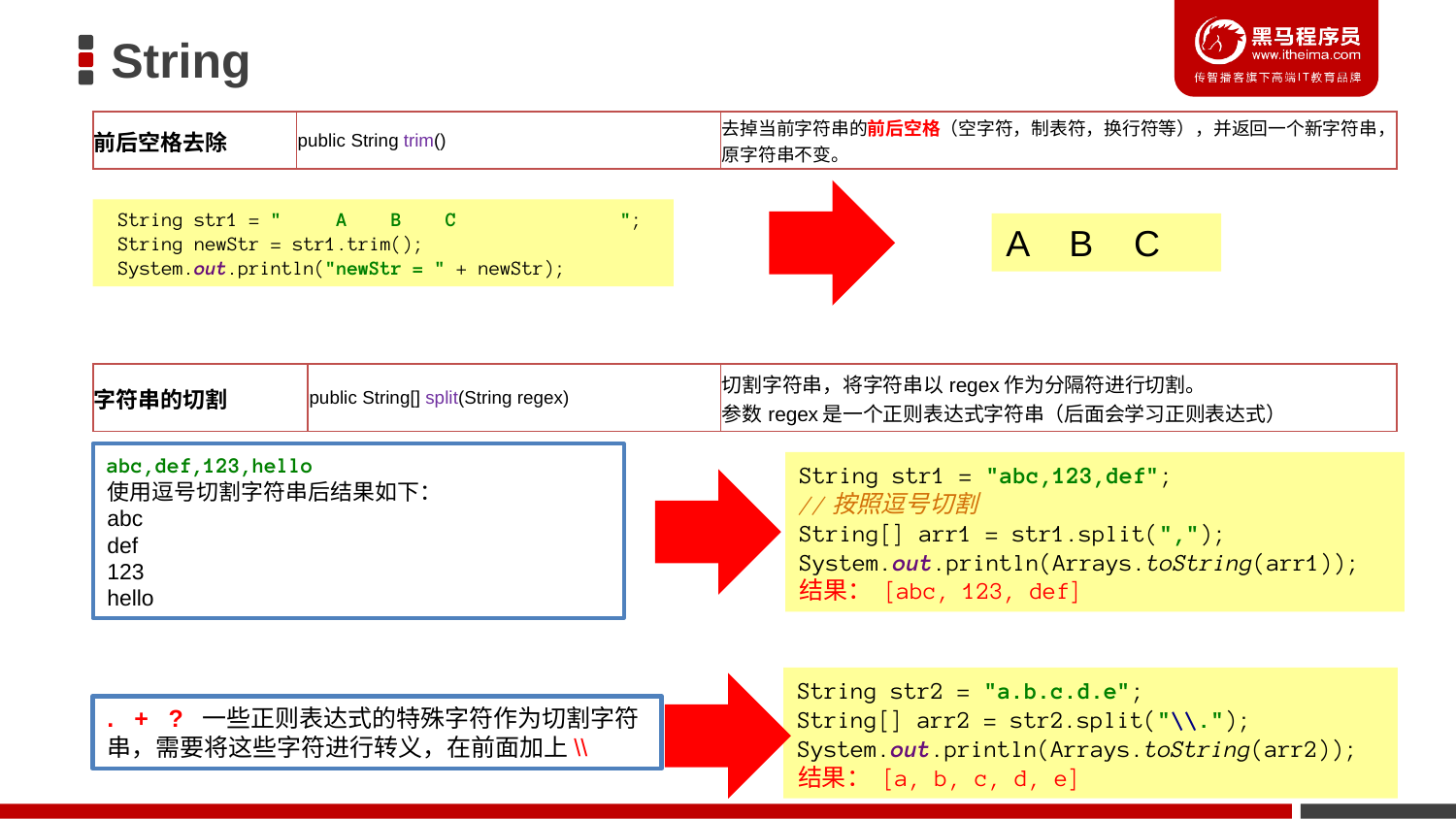

# String
| 前后空格去除 | public String trim() | 去掉当前字符串的前后空格（空字符，制表符，换行符等），并返回一个新字符串，原字符串不变。 |
| --- | --- | --- |

 String str1 = "     A    B    C               ";
 String newStr = str1.trim();
 System.out.println("newStr = " + newStr);
A    B    C
| 字符串的切割 | public String[] split(String regex) | 切割字符串，将字符串以regex作为分隔符进行切割。 参数regex是一个正则表达式字符串（后面会学习正则表达式） |
| --- | --- | --- |
abc,def,123,hello
使用逗号切割字符串后结果如下：
abc
def
123
hello
String str1 = "abc,123,def";
//按照逗号切割
String[] arr1 = str1.split(",");
System.out.println(Arrays.toString(arr1));
结果： [abc, 123, def]

String str2 = "a.b.c.d.e";
String[] arr2 = str2.split("\\.");
System.out.println(Arrays.toString(arr2));
结果： [a, b, c, d, e]

.   +   ?  一些正则表达式的特殊字符作为切割字符串，需要将这些字符进行转义，在前面加上\\